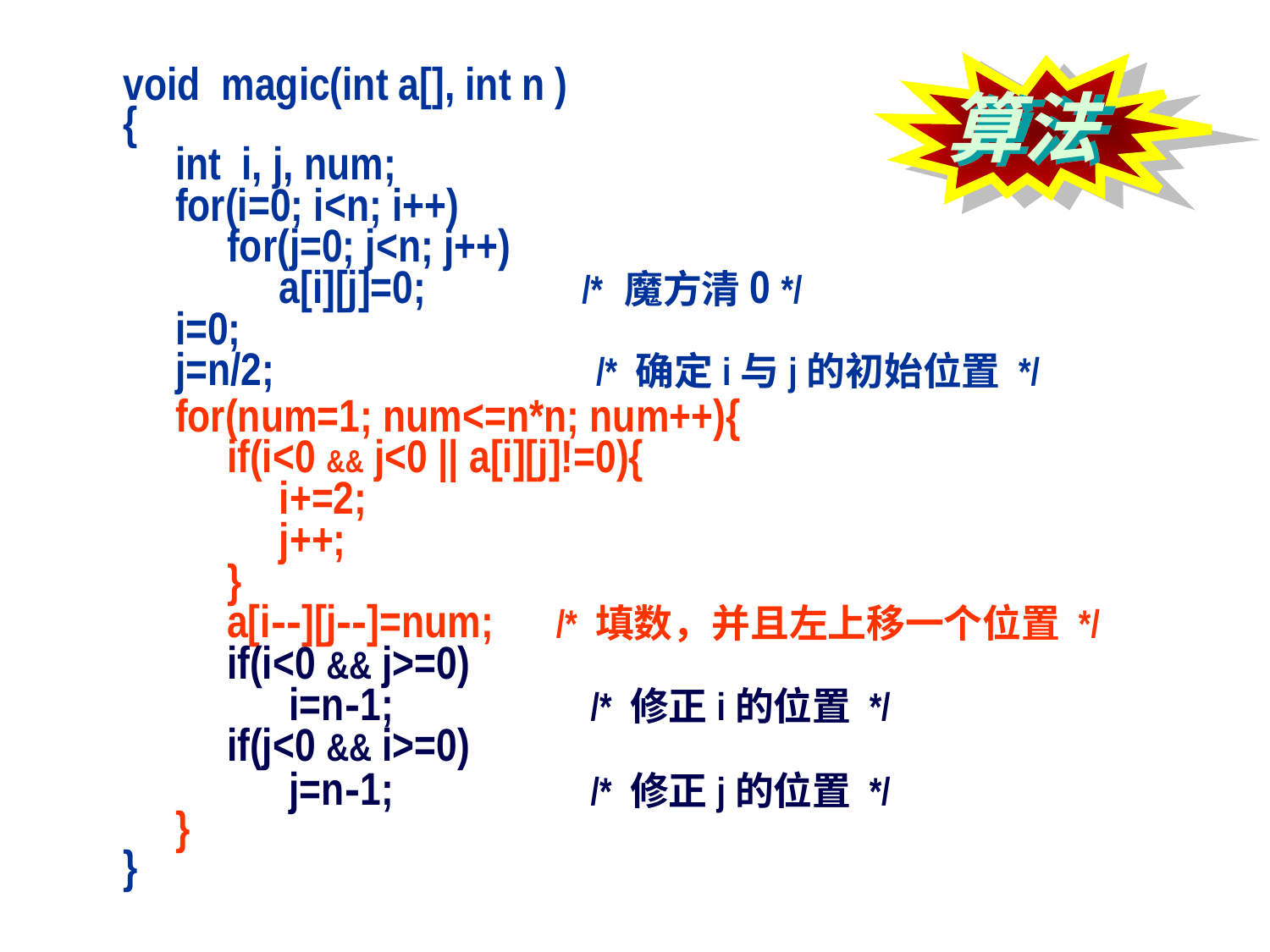

算法
void  magic(int a[], int n )
{
     int  i, j, num;
     for(i=0; i<n; i++)
          for(j=0; j<n; j++)
               a[i][j]=0;               /* 魔方清0 */
     i=0;
     j=n/2;                               /* 确定i与j的初始位置 */
     for(num=1; num<=n*n; num++){
          if(i<0 && j<0 || a[i][j]!=0){
               i+=2;
               j++;
          }
          a[i--][j--]=num;      /* 填数，并且左上移一个位置 */
          if(i<0 && j>=0)
                i=n-1;                   /* 修正i的位置 */
          if(j<0 && i>=0)
                j=n-1;                   /* 修正j的位置 */
     }
}